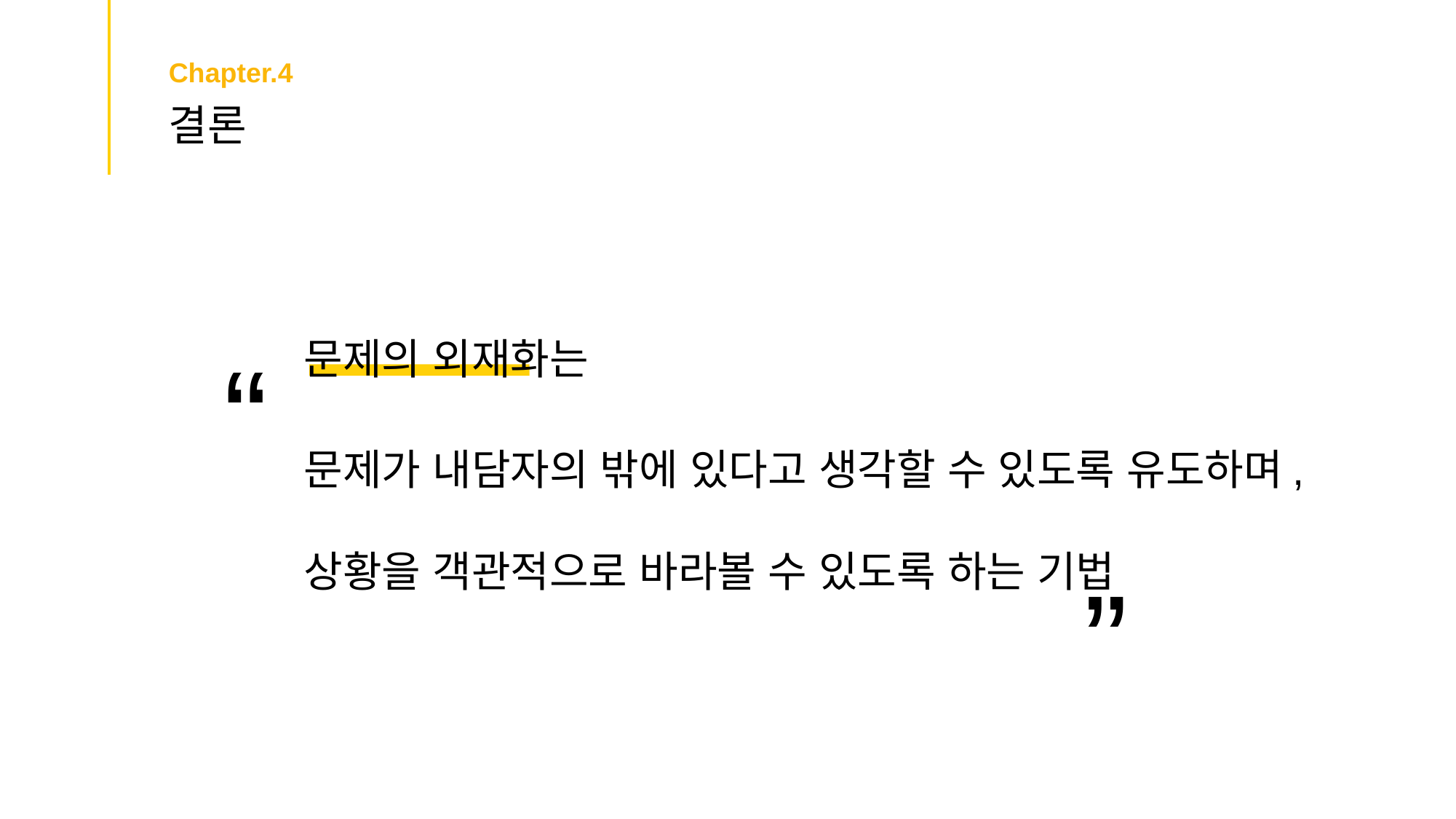

Chapter.4
결론
“
문제의 외재화는

문제가 내담자의 밖에 있다고 생각할 수 있도록 유도하며,
상황을 객관적으로 바라볼 수 있도록 하는 기법

”